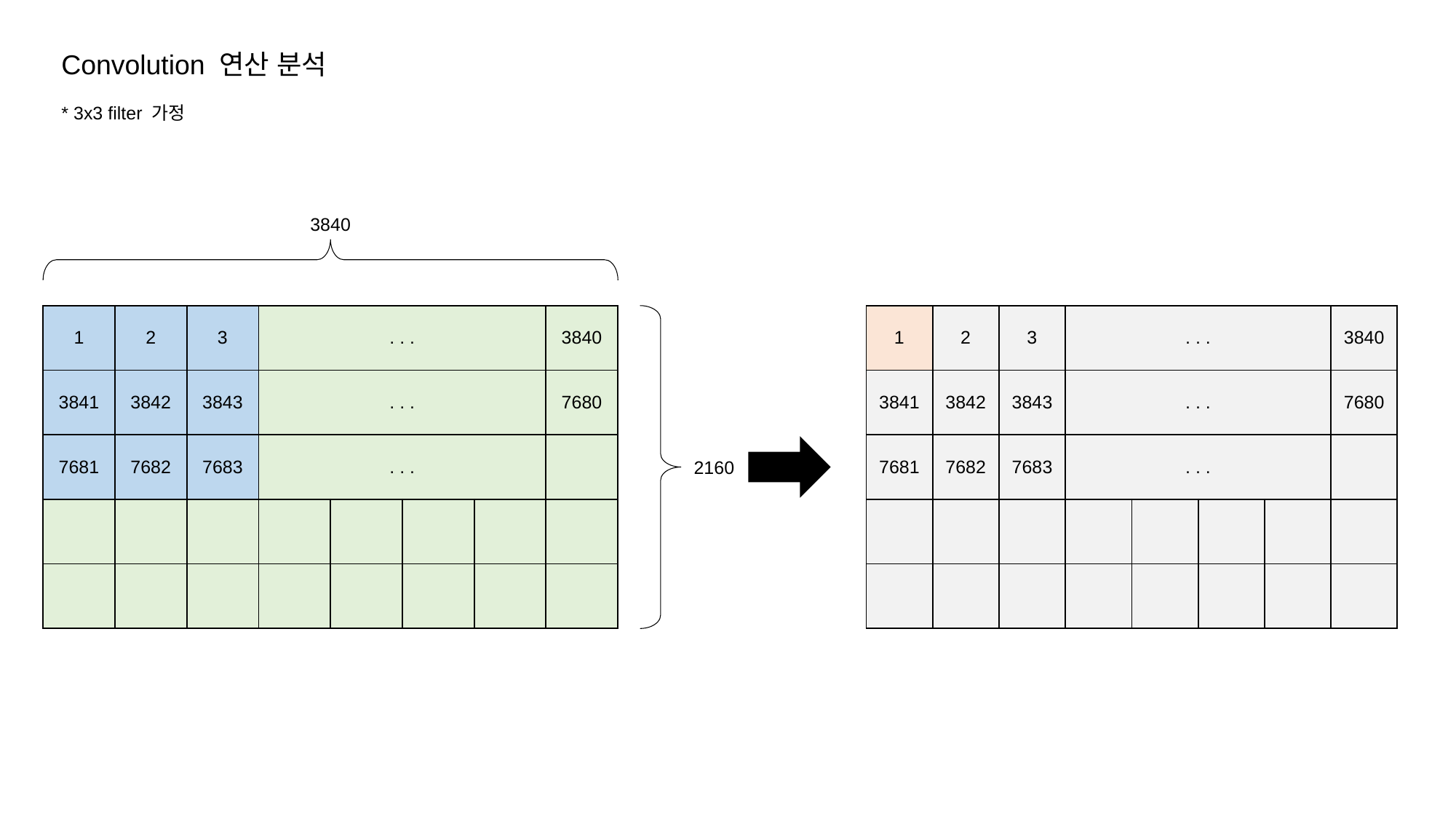

Convolution 연산 분석

* 3x3 filter 가정
3840
| 1 | 2 | 3 | . . . |  |  |  | 3840 |
| --- | --- | --- | --- | --- | --- | --- | --- |
| 3841 | 3842 | 3843 | . . . |  |  |  | 7680 |
| 7681 | 7682 | 7683 | . . . |  |  |  |  |
|  |  |  |  |  |  |  |  |
|  |  |  |  |  |  |  |  |

| 1 | 2 | 3 | . . . |  |  |  | 3840 |
| --- | --- | --- | --- | --- | --- | --- | --- |
| 3841 | 3842 | 3843 | . . . |  |  |  | 7680 |
| 7681 | 7682 | 7683 | . . . |  |  |  |  |
|  |  |  |  |  |  |  |  |
|  |  |  |  |  |  |  |  |

2160